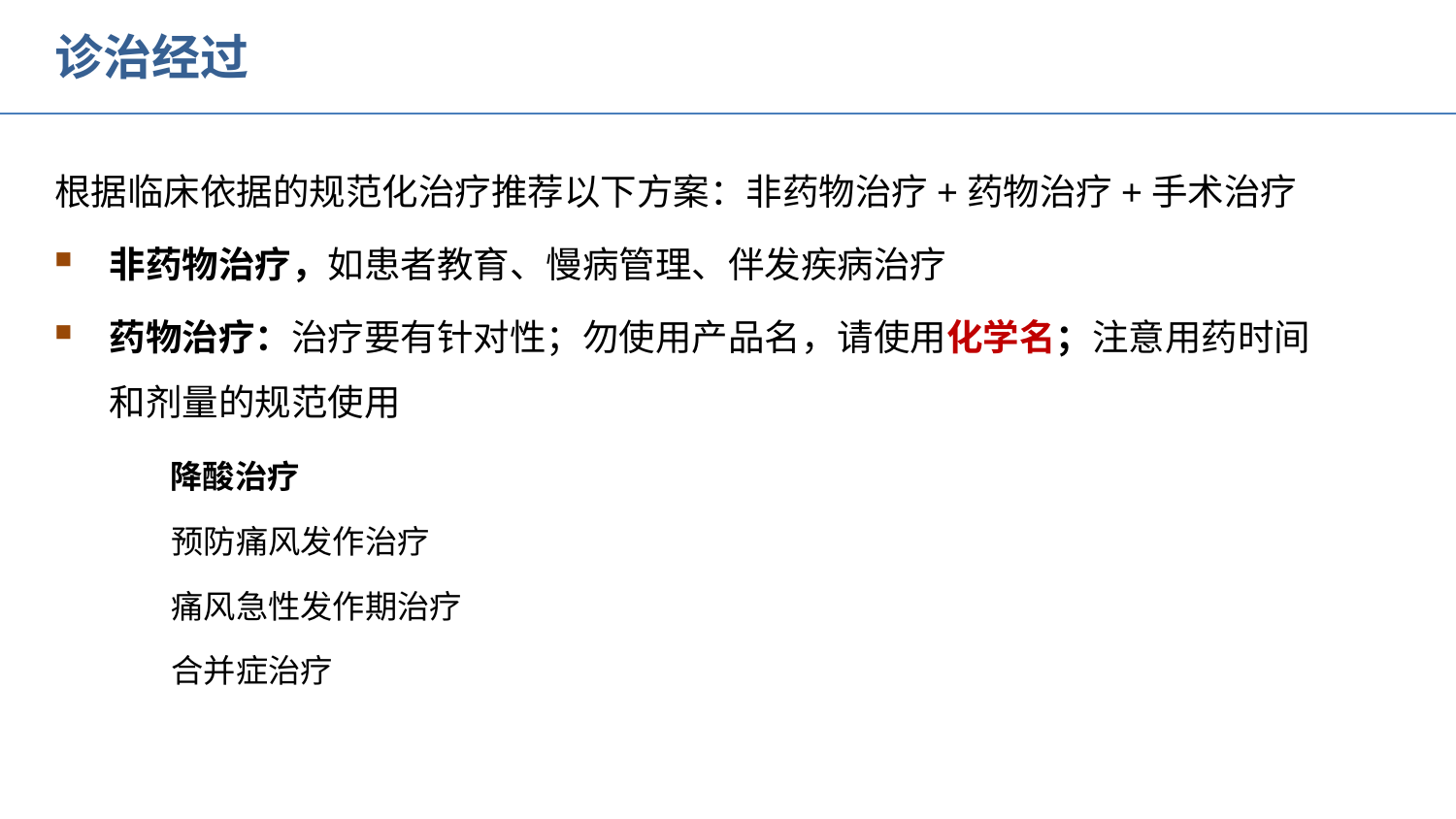

诊治经过
根据临床依据的规范化治疗推荐以下方案：非药物治疗+药物治疗+手术治疗
非药物治疗，如患者教育、慢病管理、伴发疾病治疗
药物治疗：治疗要有针对性；勿使用产品名，请使用化学名；注意用药时间和剂量的规范使用
             降酸治疗
               预防痛风发作治疗
               痛风急性发作期治疗
               合并症治疗